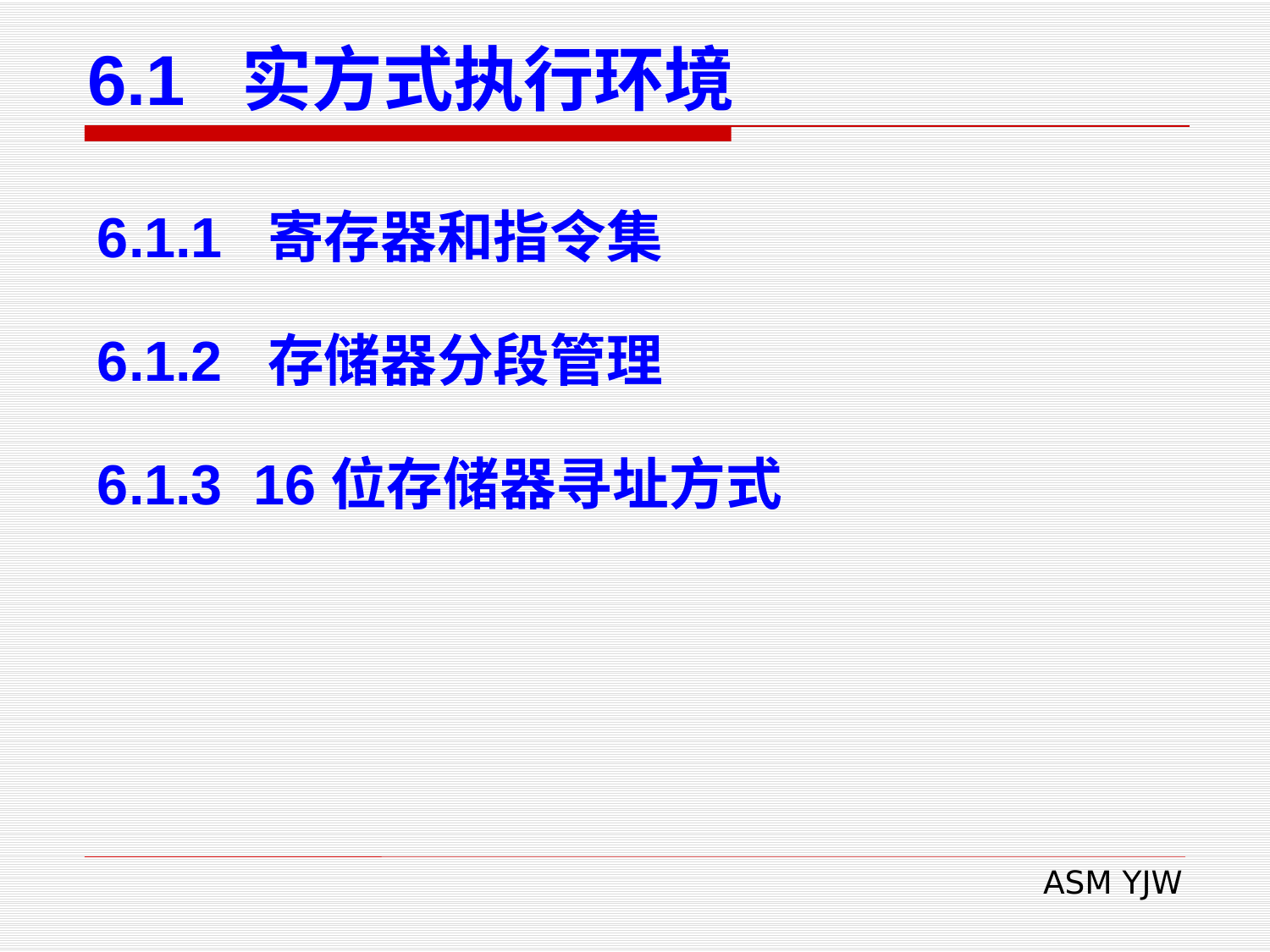

# 6.1  实方式执行环境
6.1.1  寄存器和指令集
6.1.2  存储器分段管理
6.1.3  16位存储器寻址方式